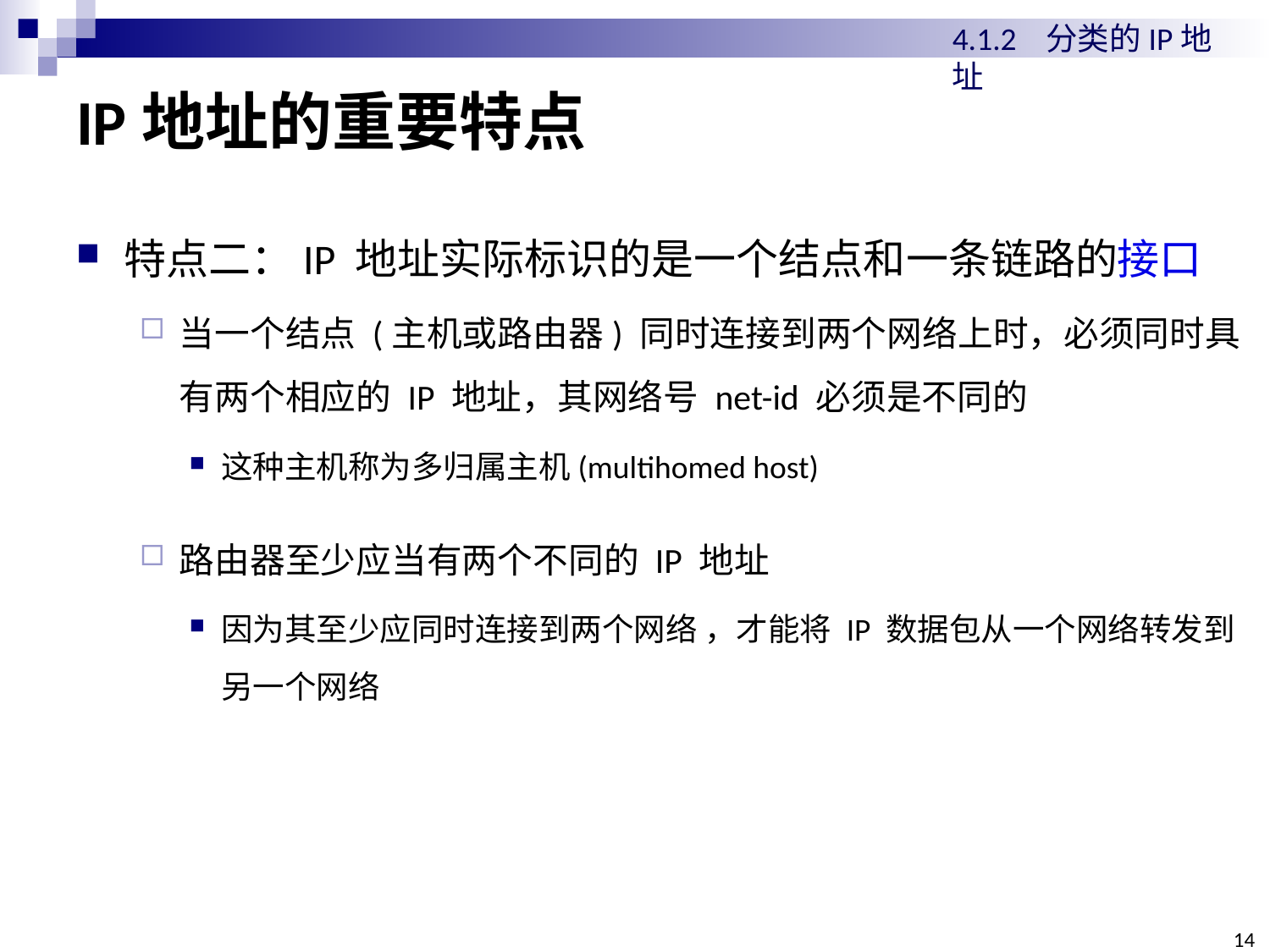

4.1.2   分类的IP地址
# IP地址的重要特点
特点二：IP 地址实际标识的是一个结点和一条链路的接口
当一个结点 (主机或路由器) 同时连接到两个网络上时，必须同时具有两个相应的 IP 地址，其网络号 net-id 必须是不同的
这种主机称为多归属主机(multihomed host)
路由器至少应当有两个不同的 IP 地址
因为其至少应同时连接到两个网络 ，才能将 IP 数据包从一个网络转发到另一个网络
14